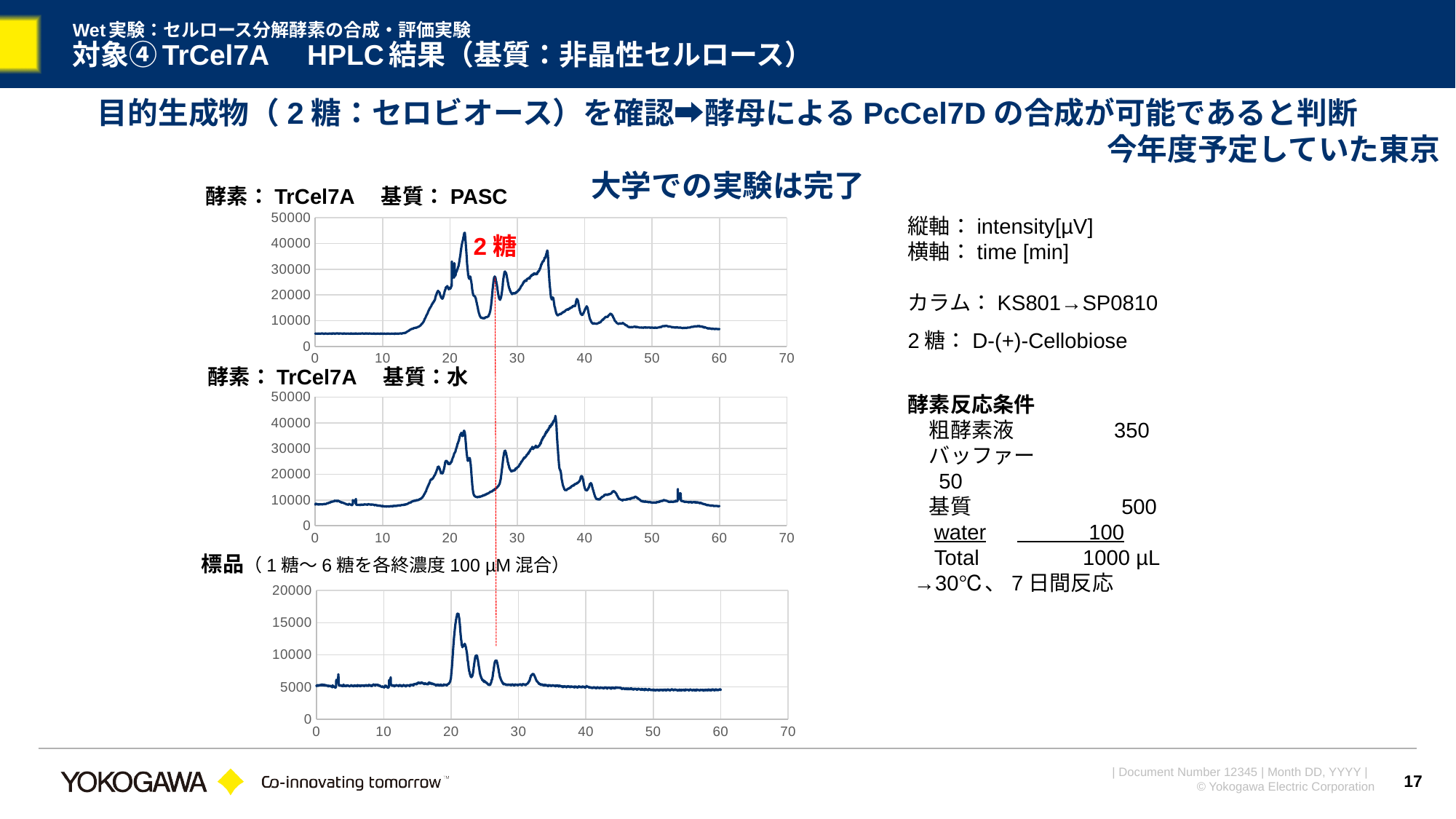

# Wet実験：セルロース分解酵素の合成・評価実験 対象④TrCel7A　HPLC結果（基質：非晶性セルロース）
目的生成物（2糖：セロビオース）を確認➡酵母によるPcCel7Dの合成が可能であると判断
										今年度予定していた東京大学での実験は完了
酵素：TrCel7A　基質：PASC

### Chart

| Category | Intensity |
|---|---|
縦軸：intensity[µV]
横軸：time [min]

カラム：KS801→SP0810

2糖：D-(+)-Cellobiose
2糖
酵素：TrCel7A　基質：水

### Chart

| Category | Intensity |
|---|---|
酵素反応条件
　粗酵素液　 　　　 350
　バッファー　	　　 50
　基質	　　   　　500
　water	            100
　Total	           1000 µL
 →30℃、7日間反応
標品（1糖～6糖を各終濃度100 µM混合）

### Chart

| Category | Intensity |
|---|---|
17